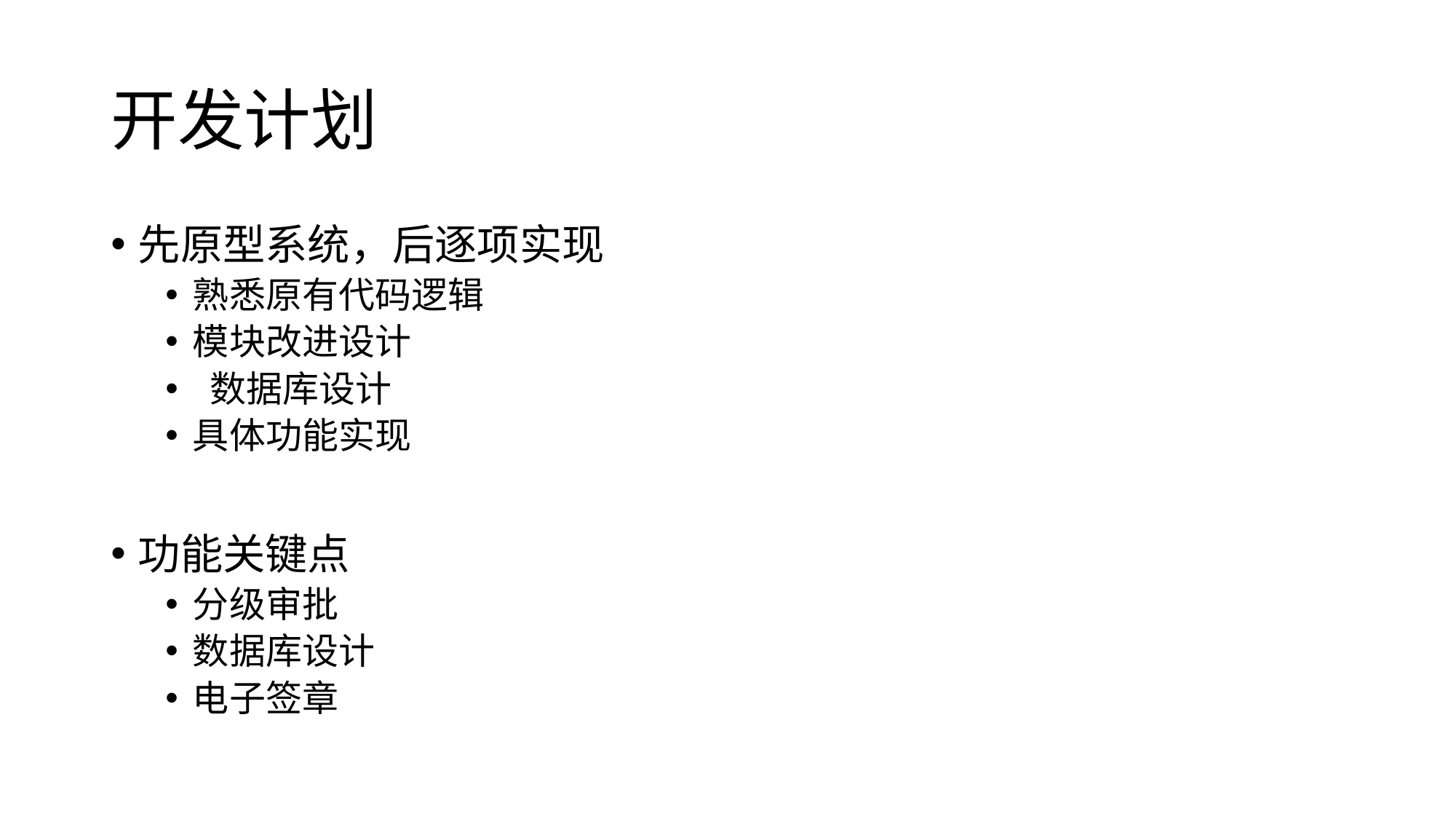

# 开发计划
先原型系统，后逐项实现
熟悉原有代码逻辑
模块改进设计
 数据库设计
具体功能实现

功能关键点
分级审批
数据库设计
电子签章